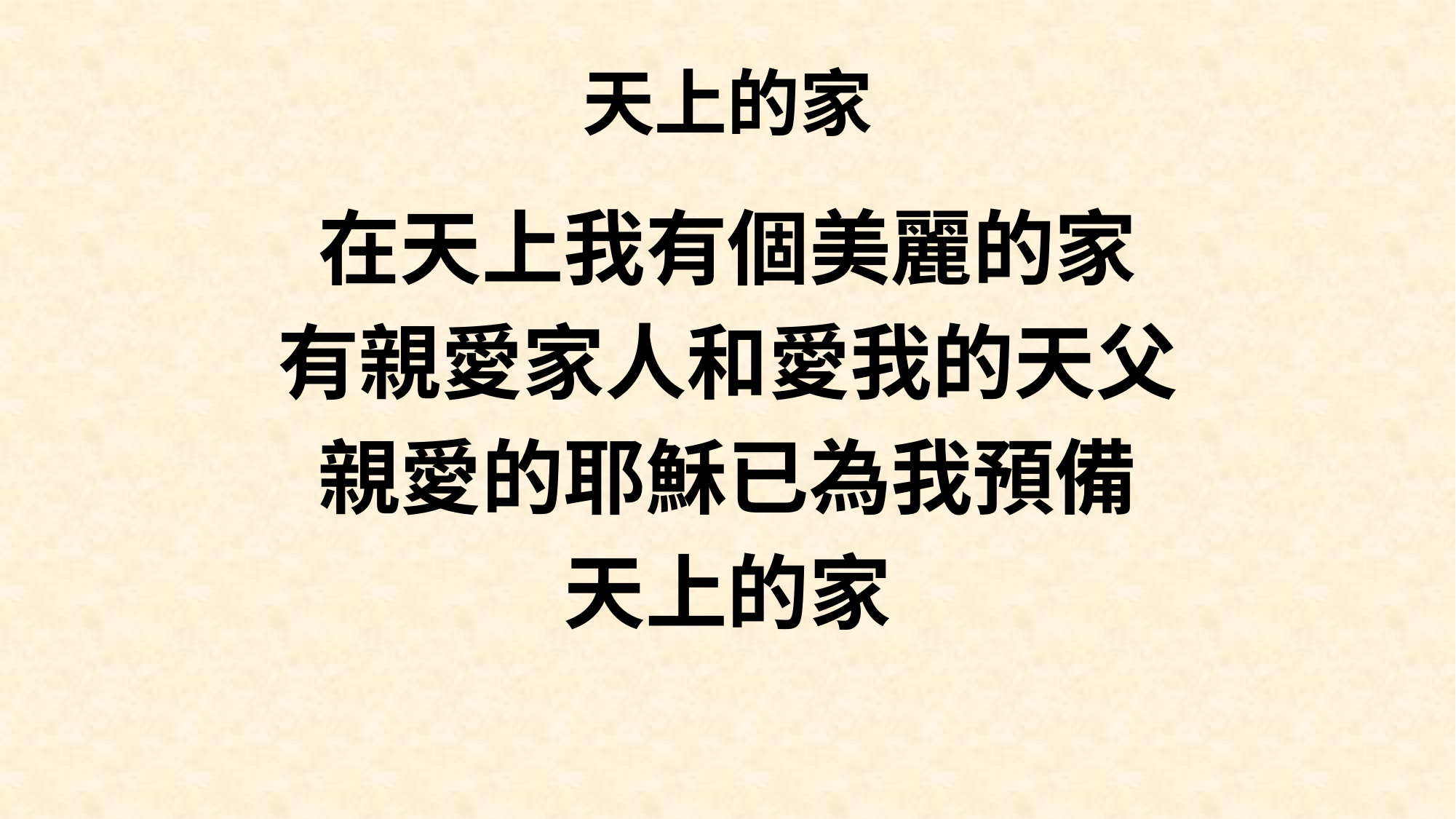

# 天上的家
在天上我有個美麗的家
有親愛家人和愛我的天父
親愛的耶穌已為我預備
天上的家